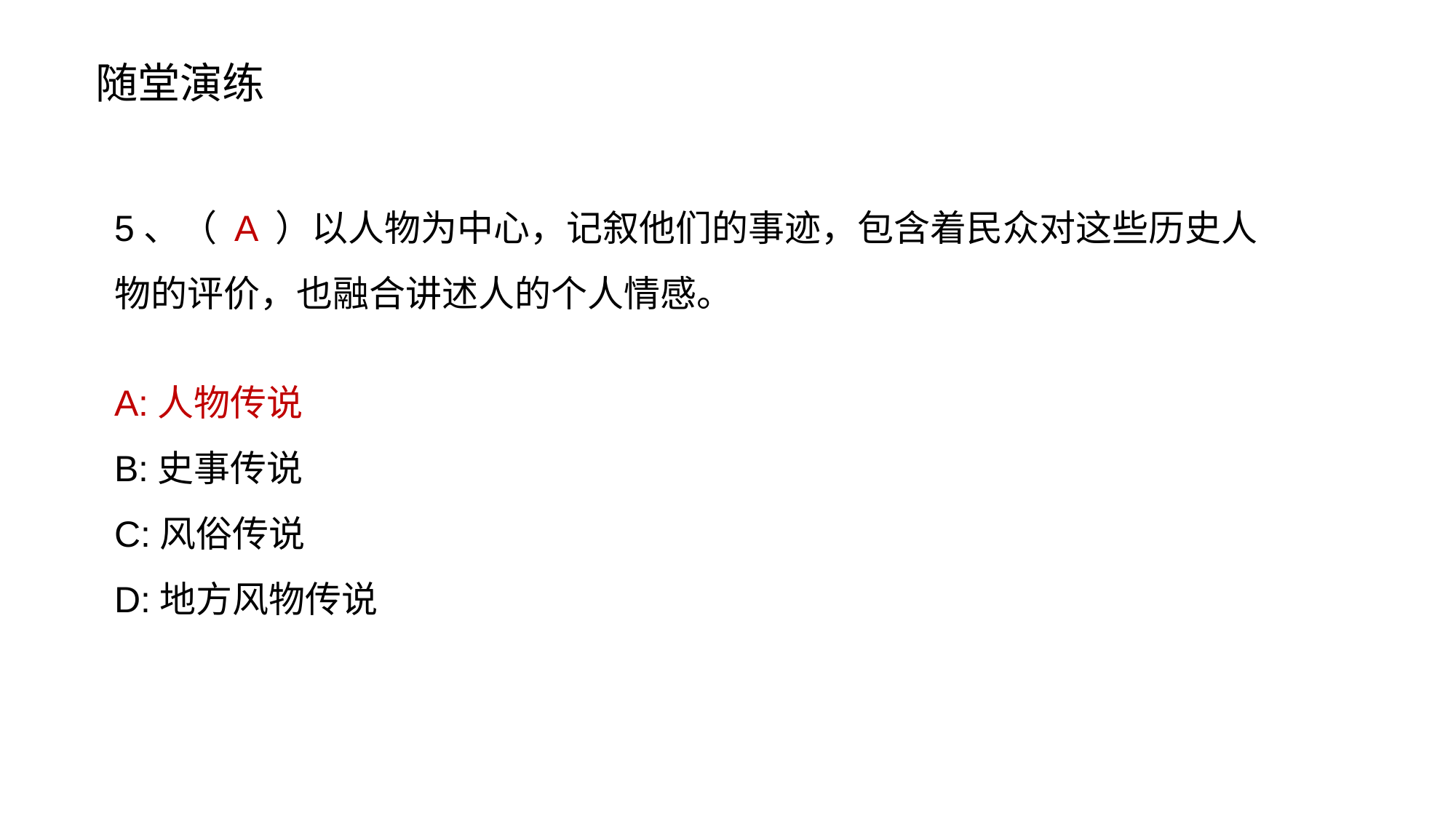

随堂演练
5、（ A ）以人物为中心，记叙他们的事迹，包含着民众对这些历史人物的评价，也融合讲述人的个人情感。
A:人物传说
B:史事传说
C:风俗传说
D:地方风物传说